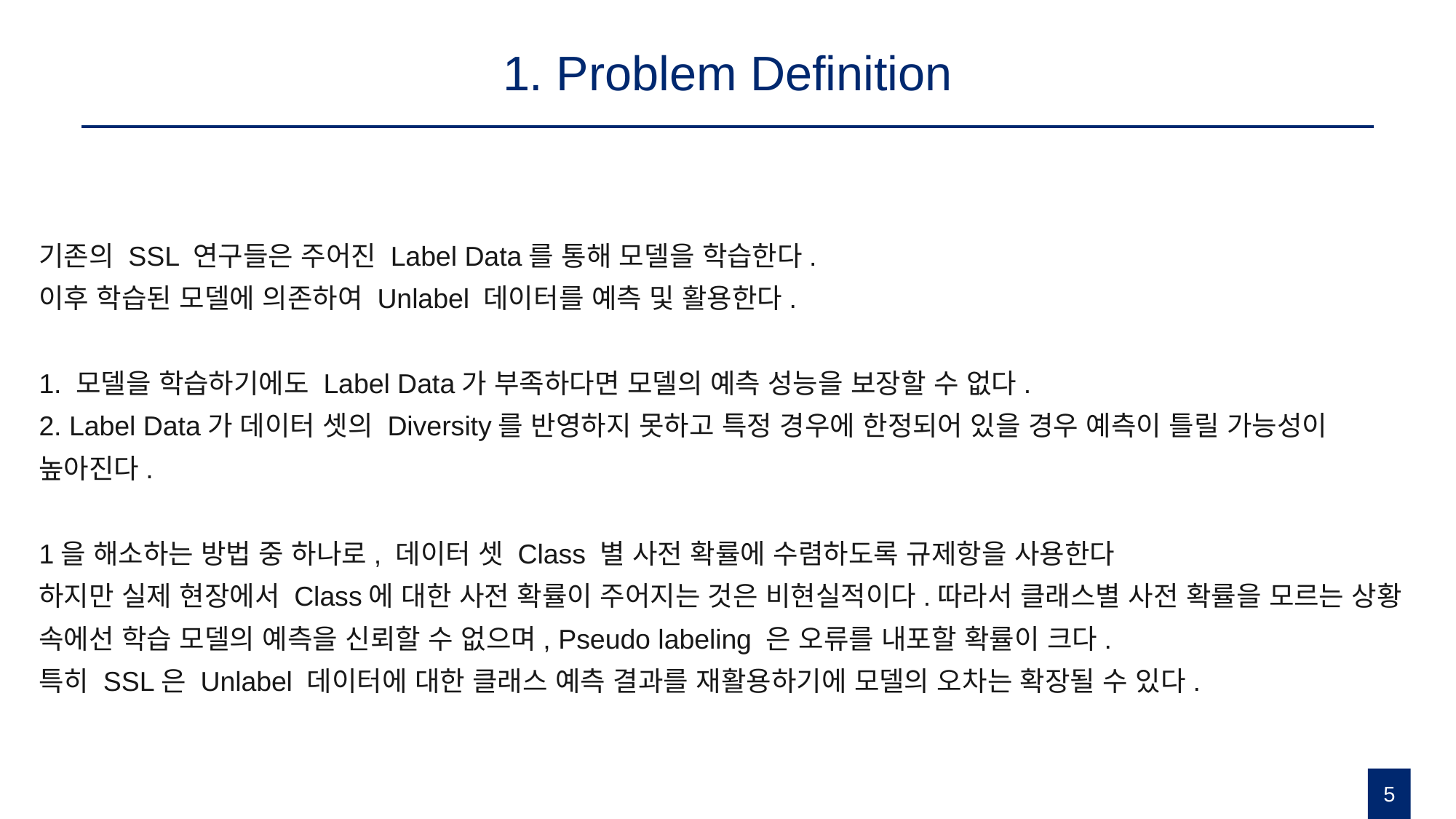

# 1. Problem Definition
기존의 SSL 연구들은 주어진 Label Data를 통해 모델을 학습한다.
이후 학습된 모델에 의존하여 Unlabel 데이터를 예측 및 활용한다.

1. 모델을 학습하기에도 Label Data가 부족하다면 모델의 예측 성능을 보장할 수 없다.
2. Label Data가 데이터 셋의 Diversity를 반영하지 못하고 특정 경우에 한정되어 있을 경우 예측이 틀릴 가능성이 높아진다.

1을 해소하는 방법 중 하나로, 데이터 셋 Class 별 사전 확률에 수렴하도록 규제항을 사용한다
하지만 실제 현장에서 Class에 대한 사전 확률이 주어지는 것은 비현실적이다.따라서 클래스별 사전 확률을 모르는 상황 속에선 학습 모델의 예측을 신뢰할 수 없으며, Pseudo labeling 은 오류를 내포할 확률이 크다.
특히 SSL은 Unlabel 데이터에 대한 클래스 예측 결과를 재활용하기에 모델의 오차는 확장될 수 있다.
Semi-supervised learning 중 한 축인 Pseudo labeling 경우 학습 초기에 수렴하지 않는 단점이 있다